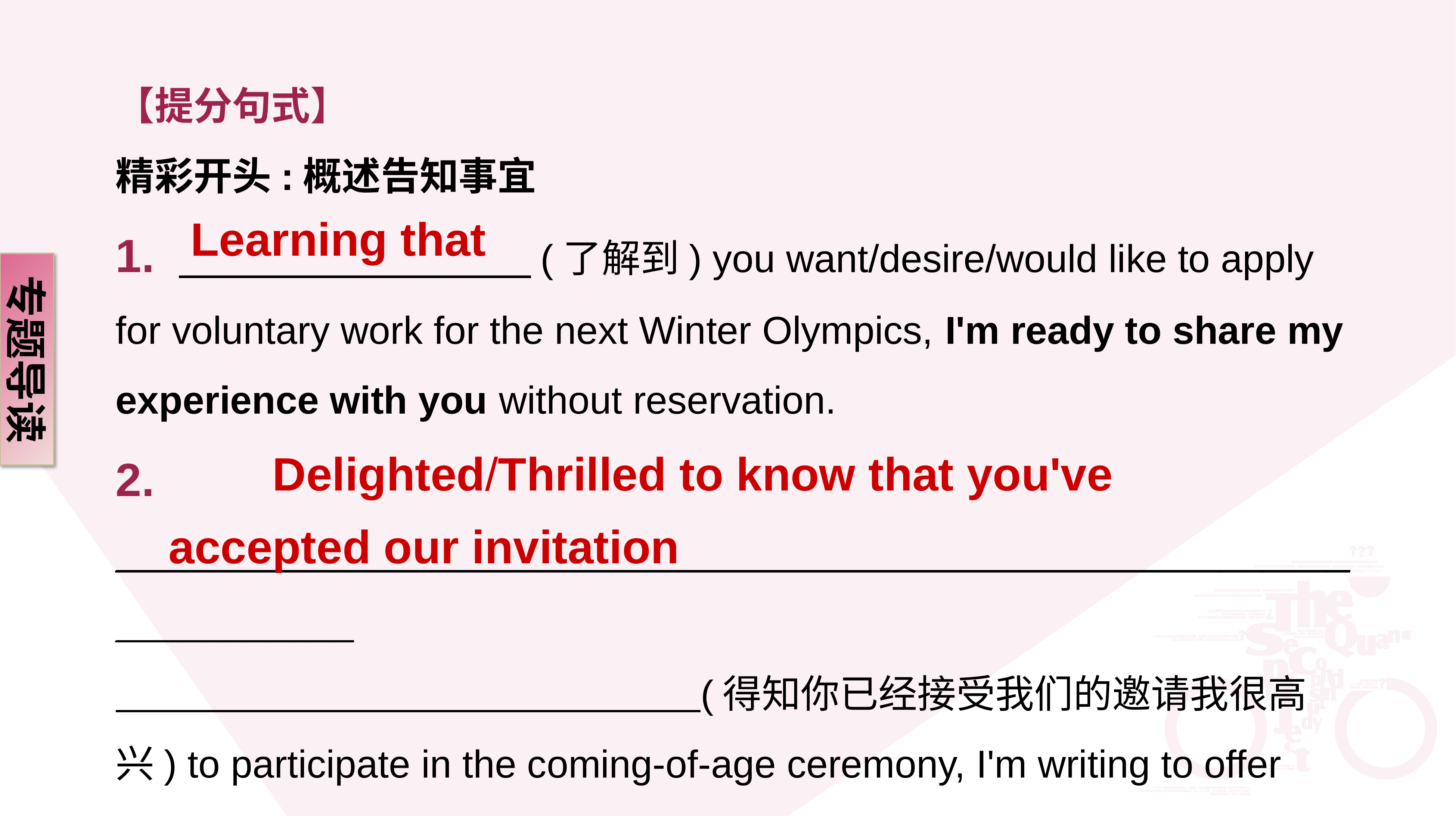

【提分句式】
精彩开头:概述告知事宜
1. 　         　　　　　　(了解到) you want/desire/would like to apply for voluntary work for the next Winter Olympics, I'm ready to share my experience with you without reservation.
2. ____________________________________________________________________
                                                      (得知你已经接受我们的邀请我很高兴) to participate in the coming-of-age ceremony, I'm writing to offer some brief introductions with the concrete arrangement attached/brief you about the specific arrangement.
Learning that
专题导读
         Delighted/Thrilled to know that you've
 accepted our invitation